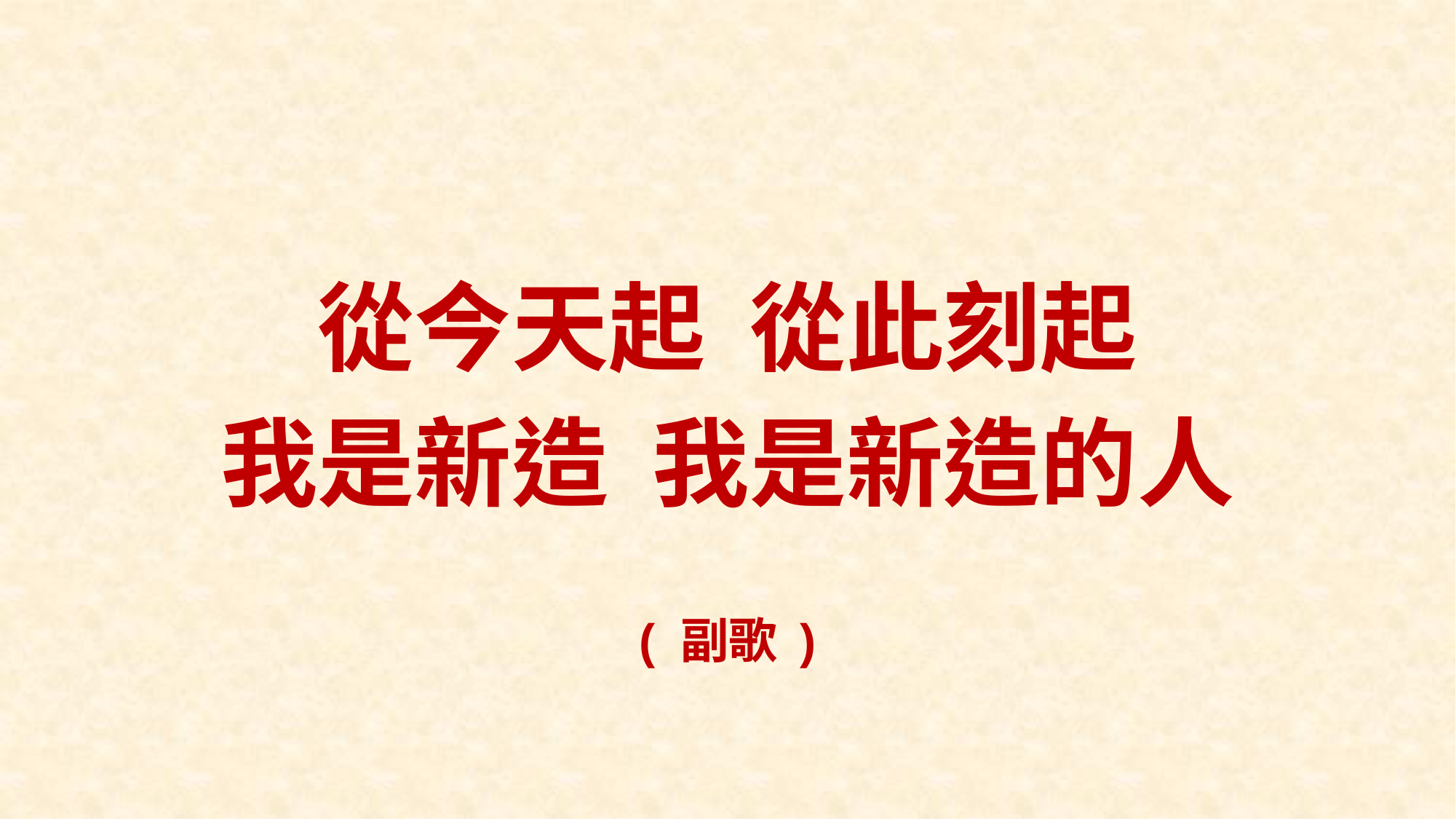

從今天起  從此刻起
我是新造  我是新造的人
( 副歌 )